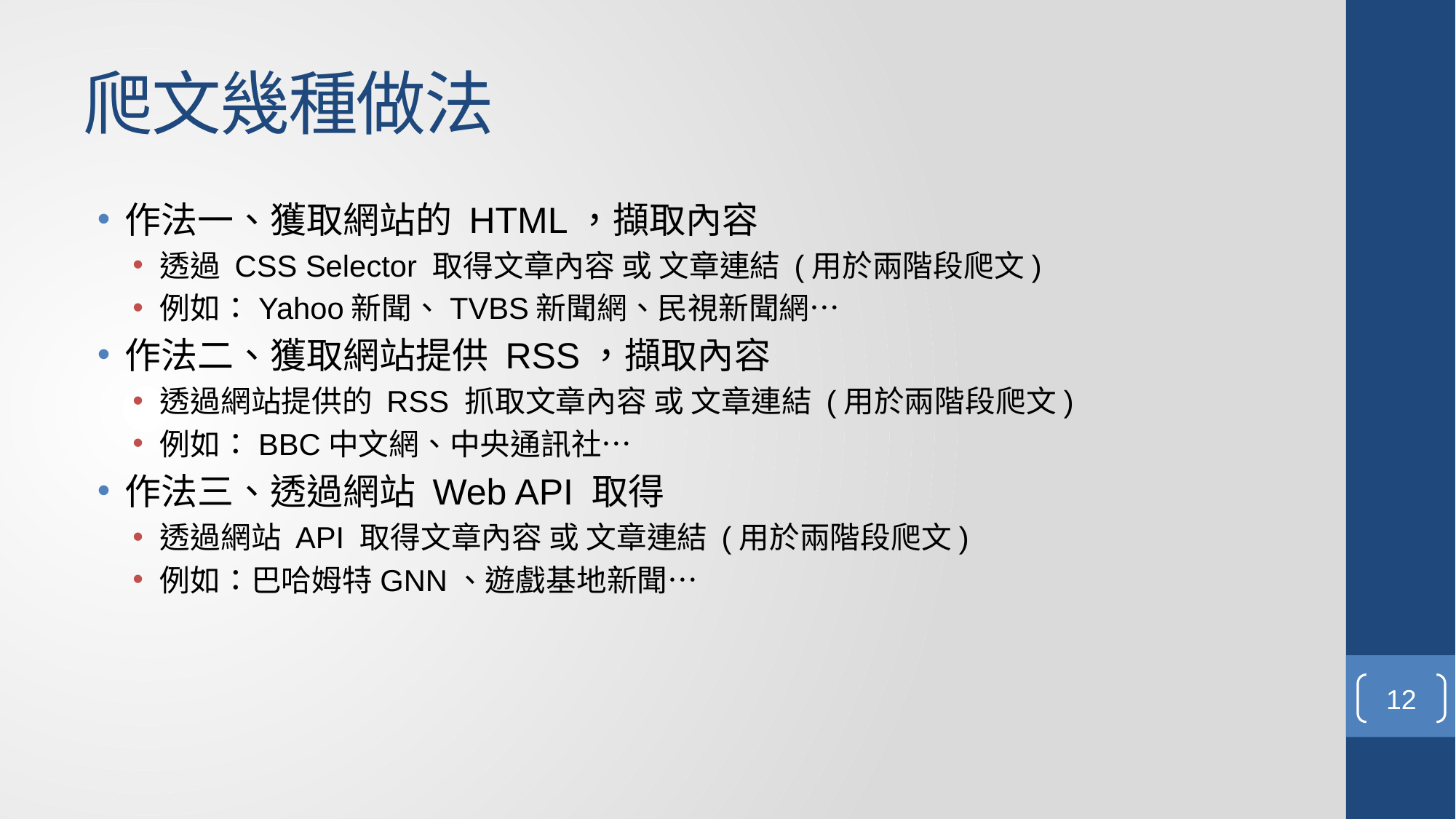

# 爬文幾種做法
作法一、獲取網站的 HTML，擷取內容
透過 CSS Selector 取得文章內容 或 文章連結 (用於兩階段爬文)
例如：Yahoo新聞、TVBS新聞網、民視新聞網…
作法二、獲取網站提供 RSS，擷取內容
透過網站提供的 RSS 抓取文章內容 或 文章連結 (用於兩階段爬文)
例如：BBC中文網、中央通訊社…
作法三、透過網站 Web API 取得
透過網站 API 取得文章內容 或 文章連結 (用於兩階段爬文)
例如：巴哈姆特GNN、遊戲基地新聞…
12